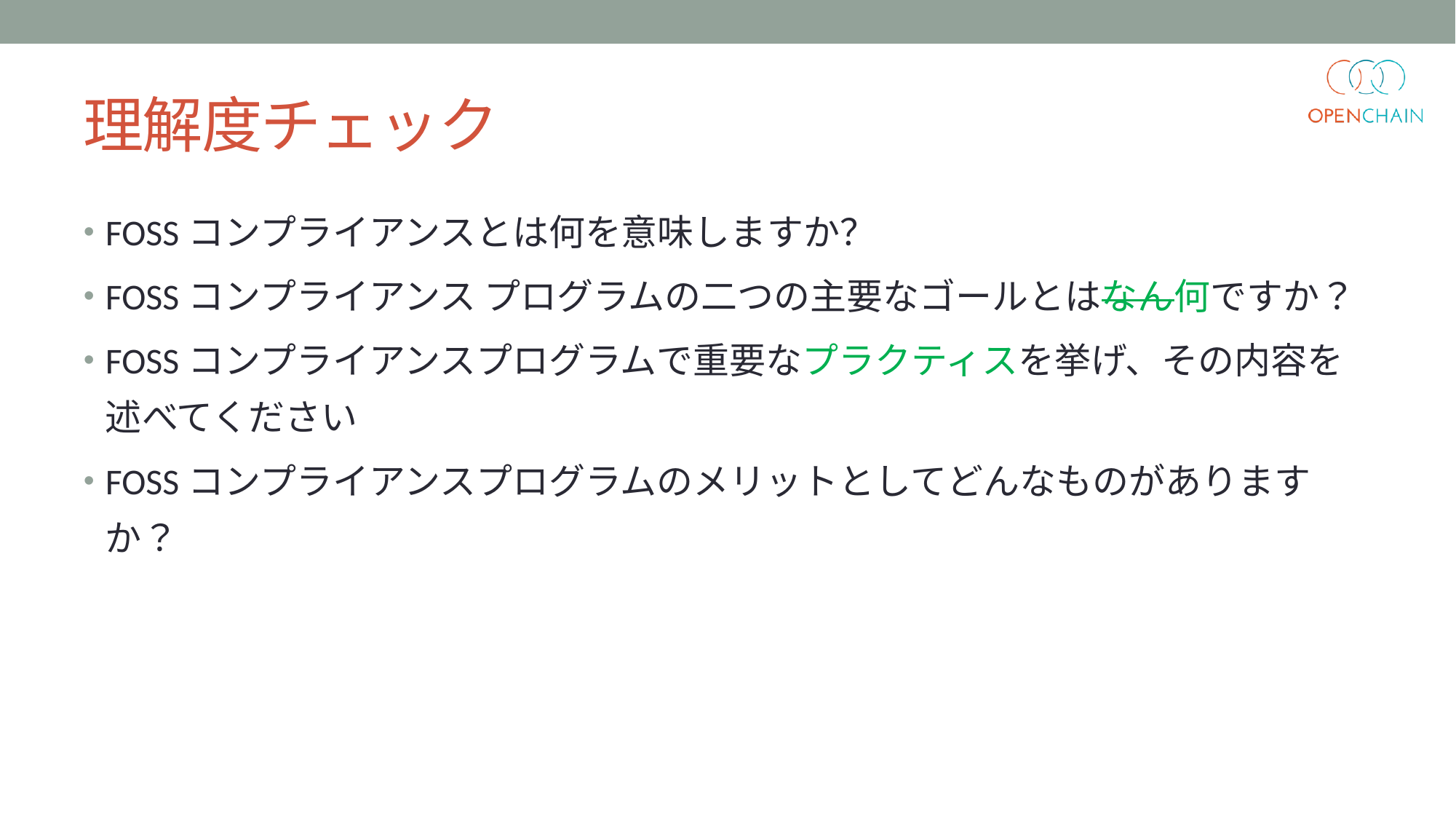

# 理解度チェック
FOSSコンプライアンスとは何を意味しますか？
FOSSコンプライアンス プログラムの二つの主要なゴールとはなん何ですか？
FOSSコンプライアンスプログラムで重要なプラクティスを挙げ、その内容を述べてください
FOSSコンプライアンスプログラムのメリットとしてどんなものがありますか？